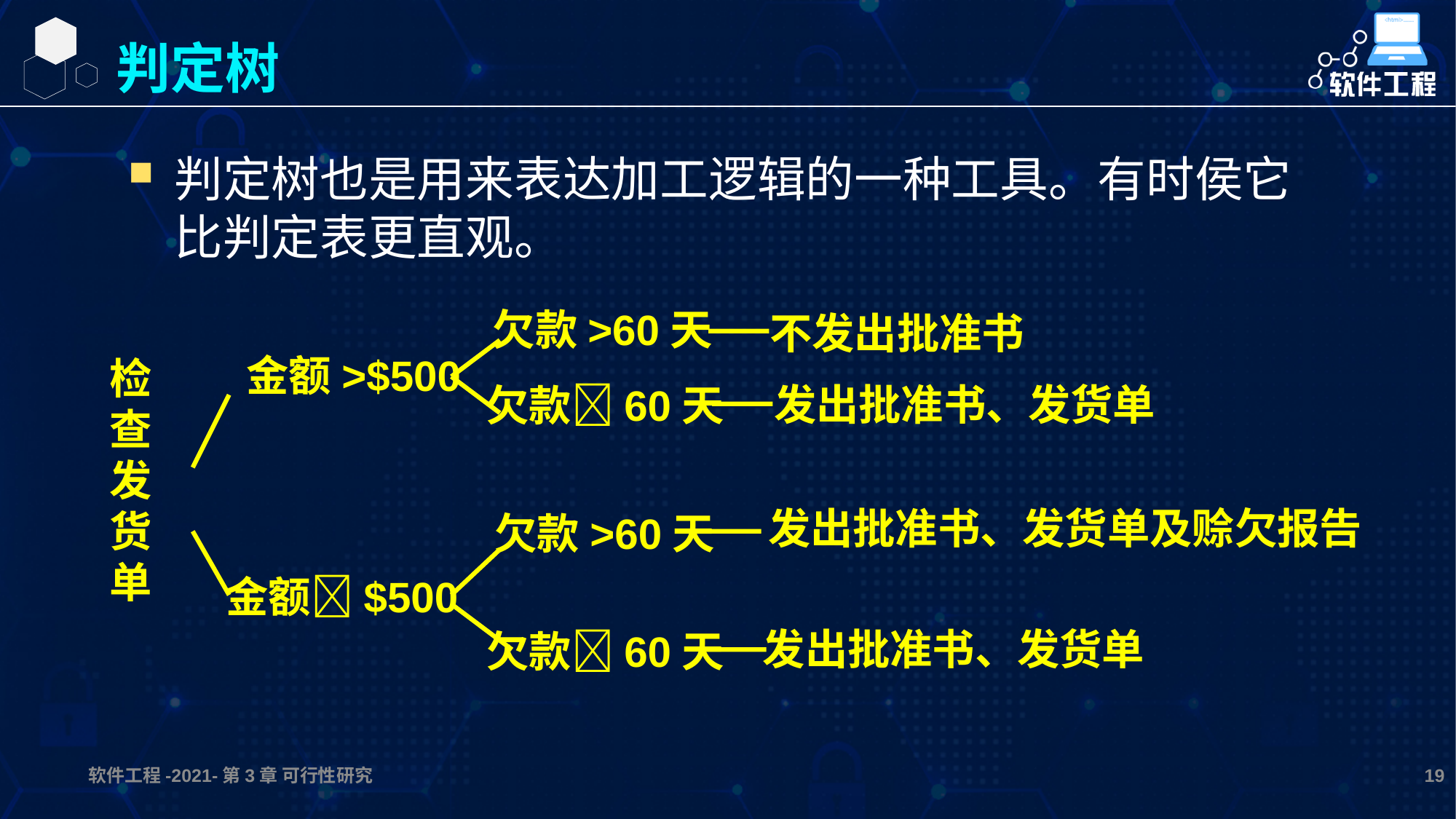

判定树
判定树也是用来表达加工逻辑的一种工具。有时侯它比判定表更直观。
 欠款>60天
不发出批准书

金额>$500
检
查
发
货
单
发出批准书、发货单
 欠款≤60天

发出批准书、发货单及赊欠报告
欠款>60天

金额≤$500

发出批准书、发货单
 欠款≤60天

软件工程-2021-第3章 可行性研究
19